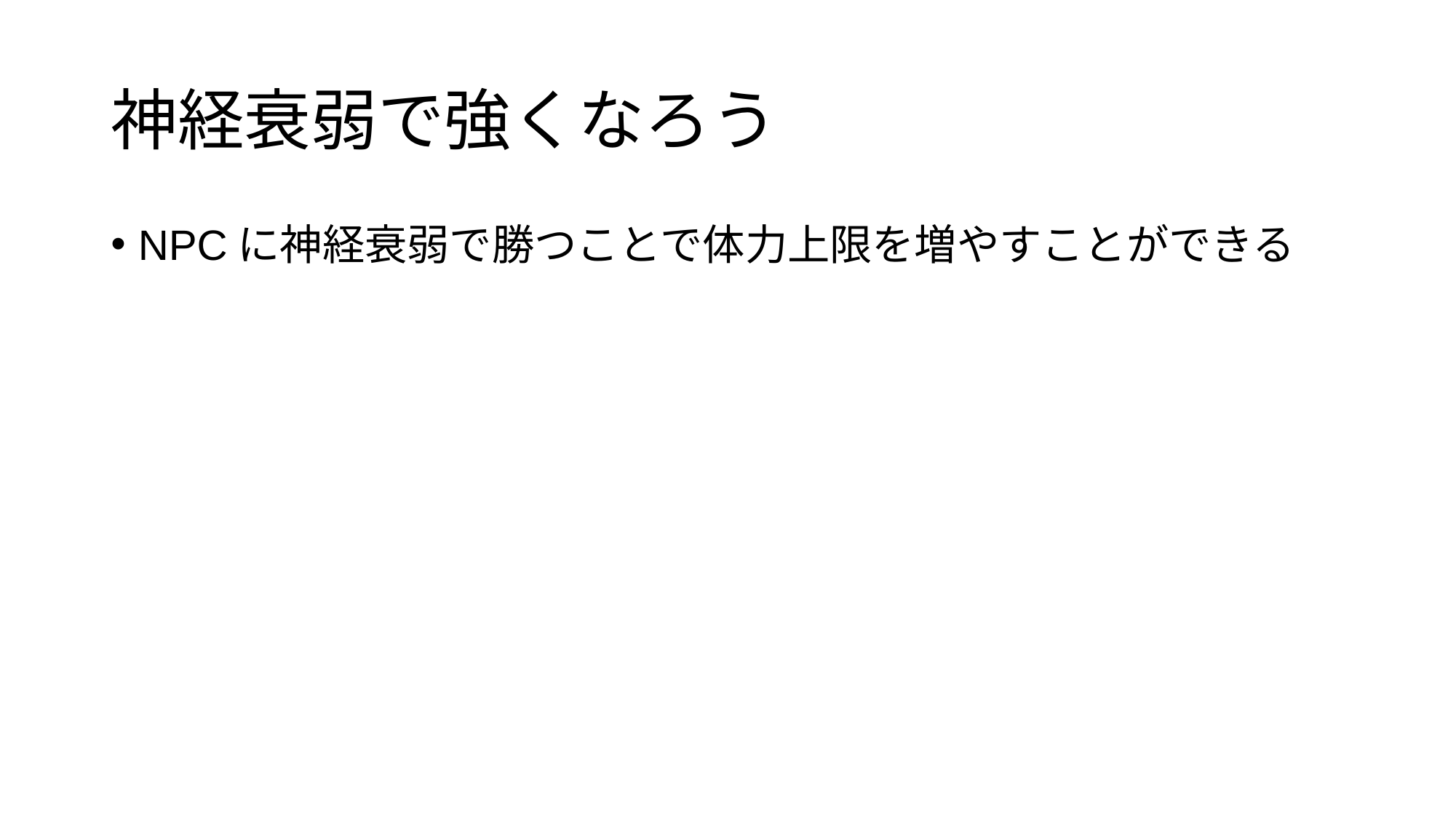

# 神経衰弱で強くなろう
NPCに神経衰弱で勝つことで体力上限を増やすことができる